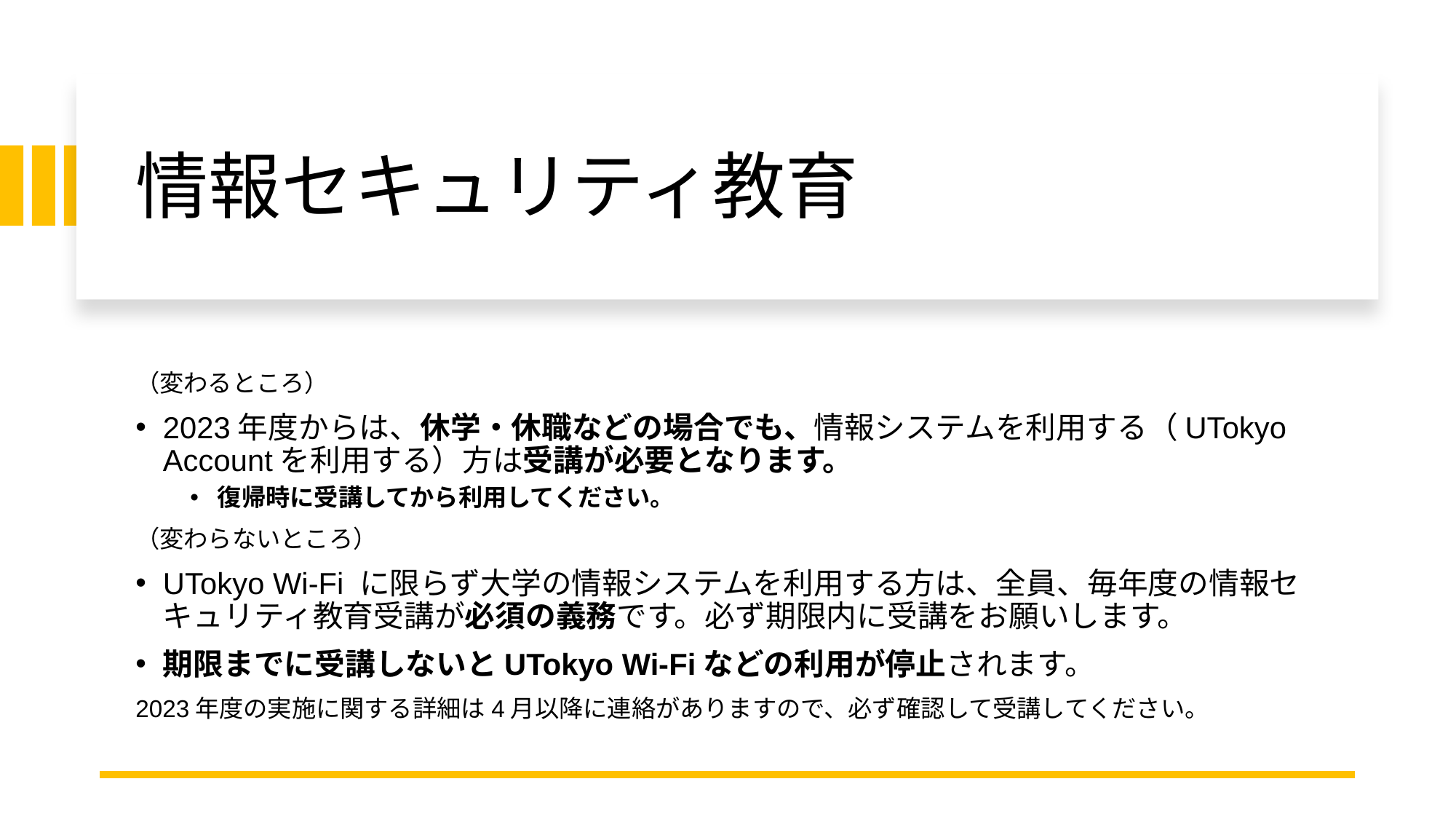

# 情報セキュリティ教育

（変わるところ）
2023年度からは、休学・休職などの場合でも、情報システムを利用する（UTokyo Accountを利用する）方は受講が必要となります。
復帰時に受講してから利用してください。
（変わらないところ）
UTokyo Wi-Fi に限らず大学の情報システムを利用する方は、全員、毎年度の情報セキュリティ教育受講が必須の義務です。必ず期限内に受講をお願いします。
期限までに受講しないとUTokyo Wi-Fiなどの利用が停止されます。
2023年度の実施に関する詳細は4月以降に連絡がありますので、必ず確認して受講してください。